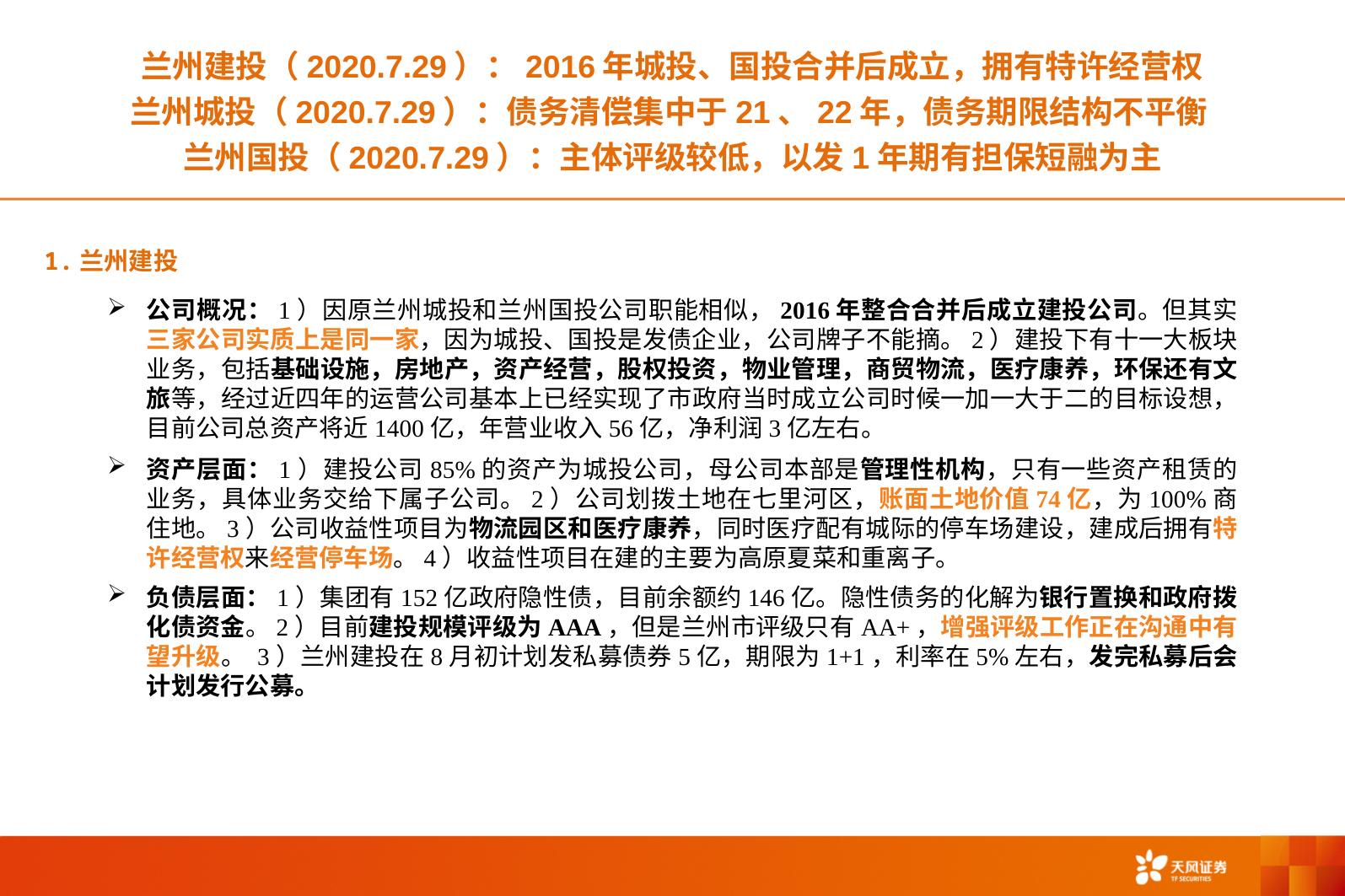

兰州建投（2020.7.29）：2016年城投、国投合并后成立，拥有特许经营权
兰州城投（2020.7.29）：债务清偿集中于21、22年，债务期限结构不平衡
兰州国投（2020.7.29）：主体评级较低，以发1年期有担保短融为主
1.兰州建投
公司概况：1）因原兰州城投和兰州国投公司职能相似，2016年整合合并后成立建投公司。但其实三家公司实质上是同一家，因为城投、国投是发债企业，公司牌子不能摘。2）建投下有十一大板块业务，包括基础设施，房地产，资产经营，股权投资，物业管理，商贸物流，医疗康养，环保还有文旅等，经过近四年的运营公司基本上已经实现了市政府当时成立公司时候一加一大于二的目标设想，目前公司总资产将近1400亿，年营业收入56亿，净利润3亿左右。
资产层面：1）建投公司85%的资产为城投公司，母公司本部是管理性机构，只有一些资产租赁的业务，具体业务交给下属子公司。2）公司划拨土地在七里河区，账面土地价值74亿，为100%商住地。3）公司收益性项目为物流园区和医疗康养，同时医疗配有城际的停车场建设，建成后拥有特许经营权来经营停车场。4）收益性项目在建的主要为高原夏菜和重离子。
负债层面：1）集团有152亿政府隐性债，目前余额约146亿。隐性债务的化解为银行置换和政府拨化债资金。2）目前建投规模评级为AAA，但是兰州市评级只有AA+，增强评级工作正在沟通中有望升级。 3）兰州建投在8月初计划发私募债券5亿，期限为1+1，利率在5%左右，发完私募后会计划发行公募。
48